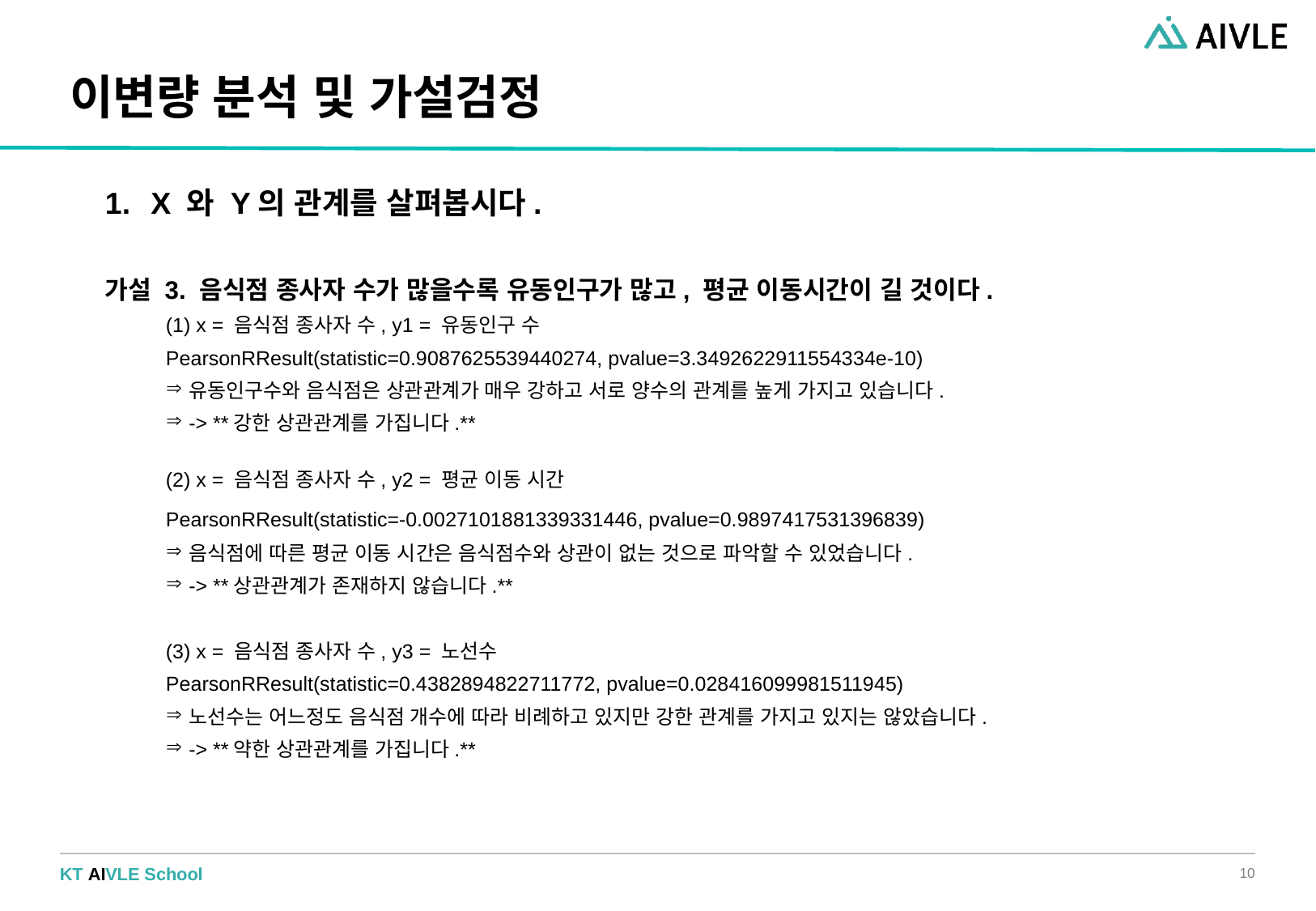

# 이변량 분석 및 가설검정
X 와 Y의 관계를 살펴봅시다.

가설 3. 음식점 종사자 수가 많을수록 유동인구가 많고, 평균 이동시간이 길 것이다.
(1) x = 음식점 종사자 수, y1 = 유동인구 수
PearsonRResult(statistic=0.9087625539440274, pvalue=3.3492622911554334e-10)
유동인구수와 음식점은 상관관계가 매우 강하고 서로 양수의 관계를 높게 가지고 있습니다.
-> **강한 상관관계를 가집니다.**
(2) x = 음식점 종사자 수, y2 = 평균 이동 시간
PearsonRResult(statistic=-0.0027101881339331446, pvalue=0.9897417531396839)
음식점에 따른 평균 이동 시간은 음식점수와 상관이 없는 것으로 파악할 수 있었습니다.
-> **상관관계가 존재하지 않습니다.**

(3) x = 음식점 종사자 수, y3 = 노선수
PearsonRResult(statistic=0.4382894822711772, pvalue=0.028416099981511945)
노선수는 어느정도 음식점 개수에 따라 비례하고 있지만 강한 관계를 가지고 있지는 않았습니다.
-> **약한 상관관계를 가집니다.**